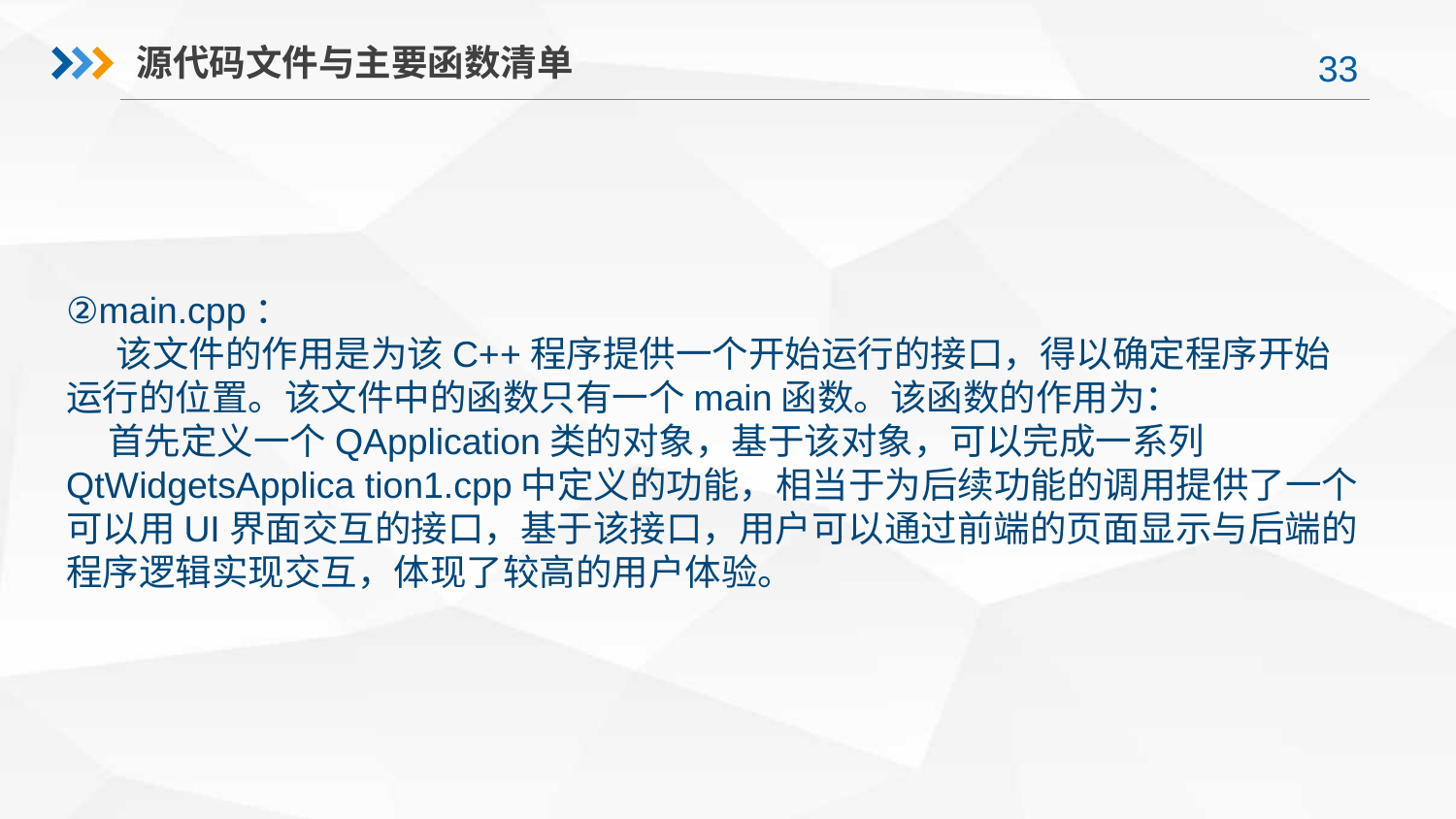

源代码文件与主要函数清单
②main.cpp：
     该文件的作用是为该C++程序提供一个开始运行的接口，得以确定程序开始运行的位置。该文件中的函数只有一个main函数。该函数的作用为：
    首先定义一个QApplication类的对象，基于该对象，可以完成一系列QtWidgetsApplica tion1.cpp中定义的功能，相当于为后续功能的调用提供了一个可以用UI界面交互的接口，基于该接口，用户可以通过前端的页面显示与后端的程序逻辑实现交互，体现了较高的用户体验。